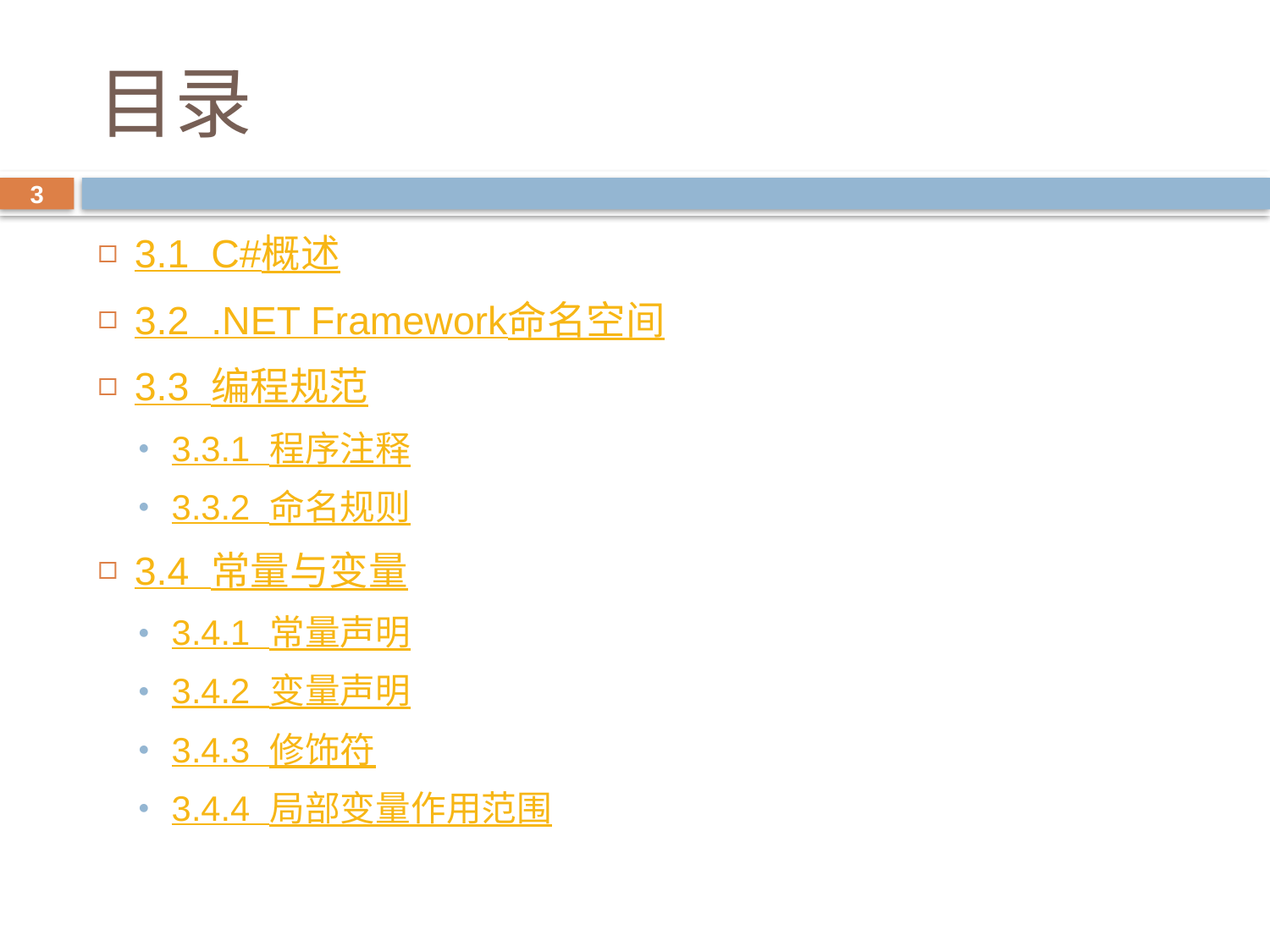

# 目录
3
3.1  C#概述
3.2  .NET Framework命名空间
3.3  编程规范
3.3.1  程序注释
3.3.2  命名规则
3.4  常量与变量
3.4.1  常量声明
3.4.2  变量声明
3.4.3  修饰符
3.4.4  局部变量作用范围